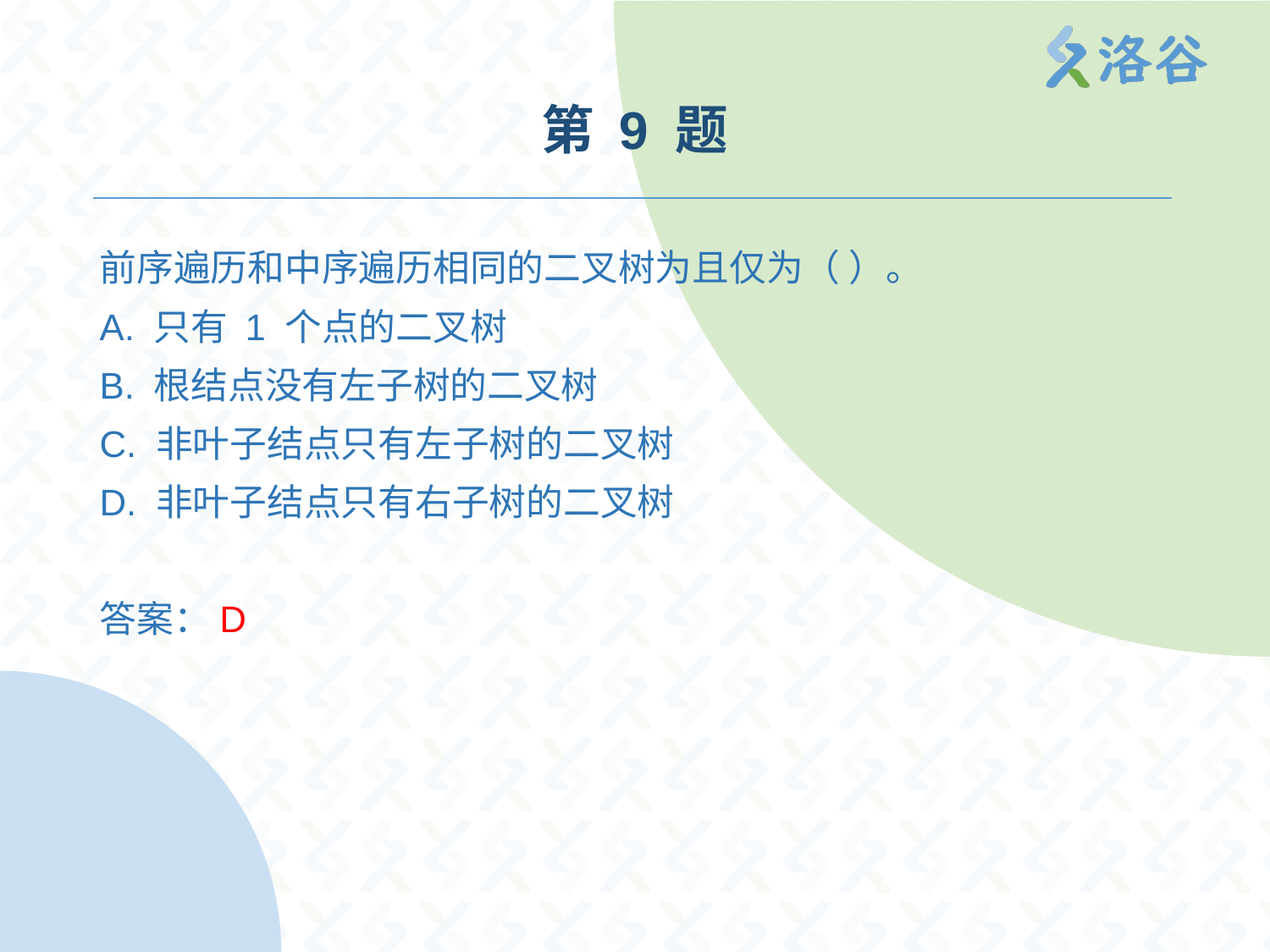

# 第 9 题
前序遍历和中序遍历相同的二叉树为且仅为（ ）。
A. 只有 1 个点的二叉树
B. 根结点没有左子树的二叉树
C. 非叶子结点只有左子树的二叉树
D. 非叶子结点只有右子树的二叉树

答案：D